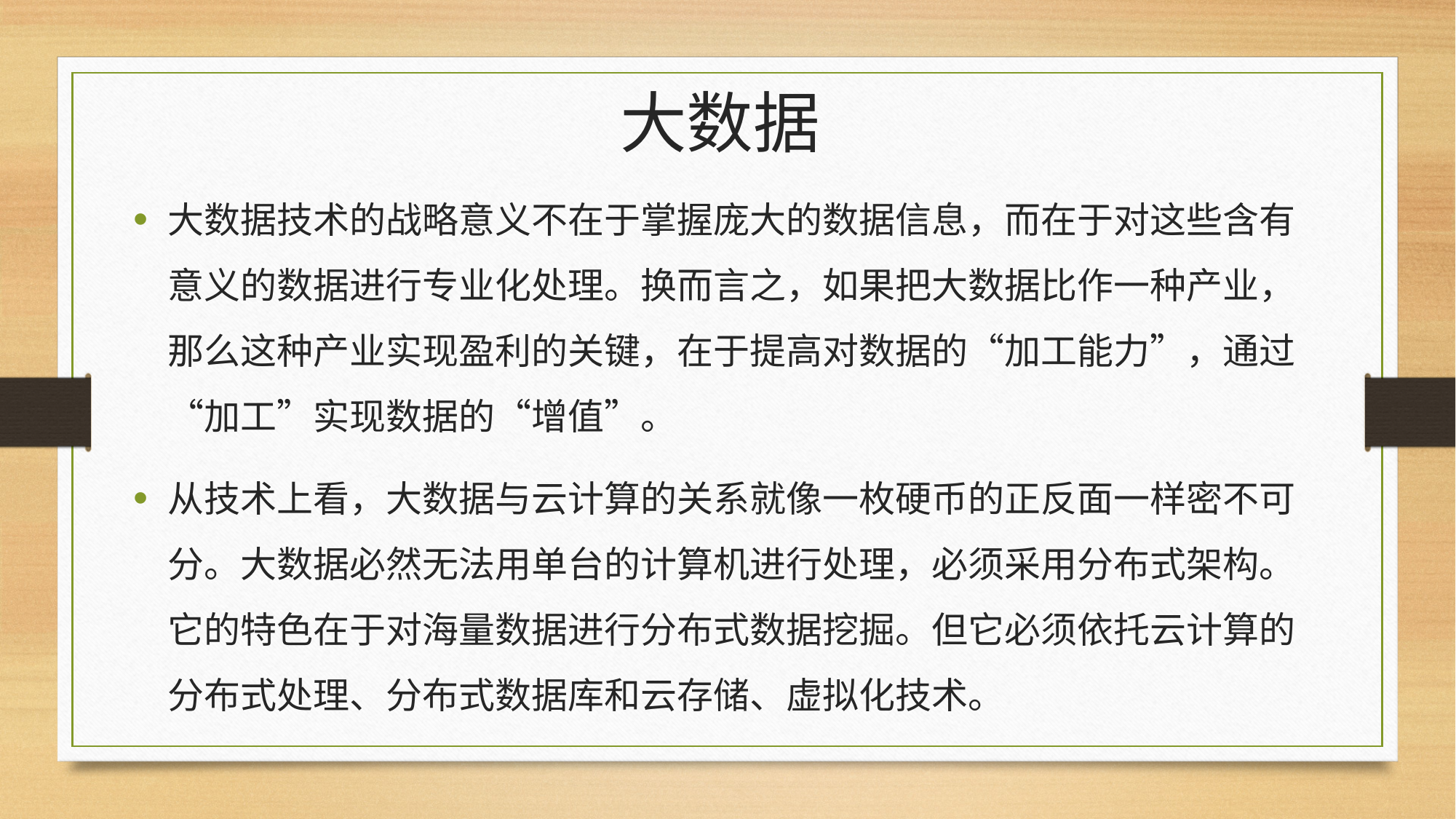

# 大数据
大数据技术的战略意义不在于掌握庞大的数据信息，而在于对这些含有意义的数据进行专业化处理。换而言之，如果把大数据比作一种产业，那么这种产业实现盈利的关键，在于提高对数据的“加工能力”，通过“加工”实现数据的“增值”。
从技术上看，大数据与云计算的关系就像一枚硬币的正反面一样密不可分。大数据必然无法用单台的计算机进行处理，必须采用分布式架构。它的特色在于对海量数据进行分布式数据挖掘。但它必须依托云计算的分布式处理、分布式数据库和云存储、虚拟化技术。